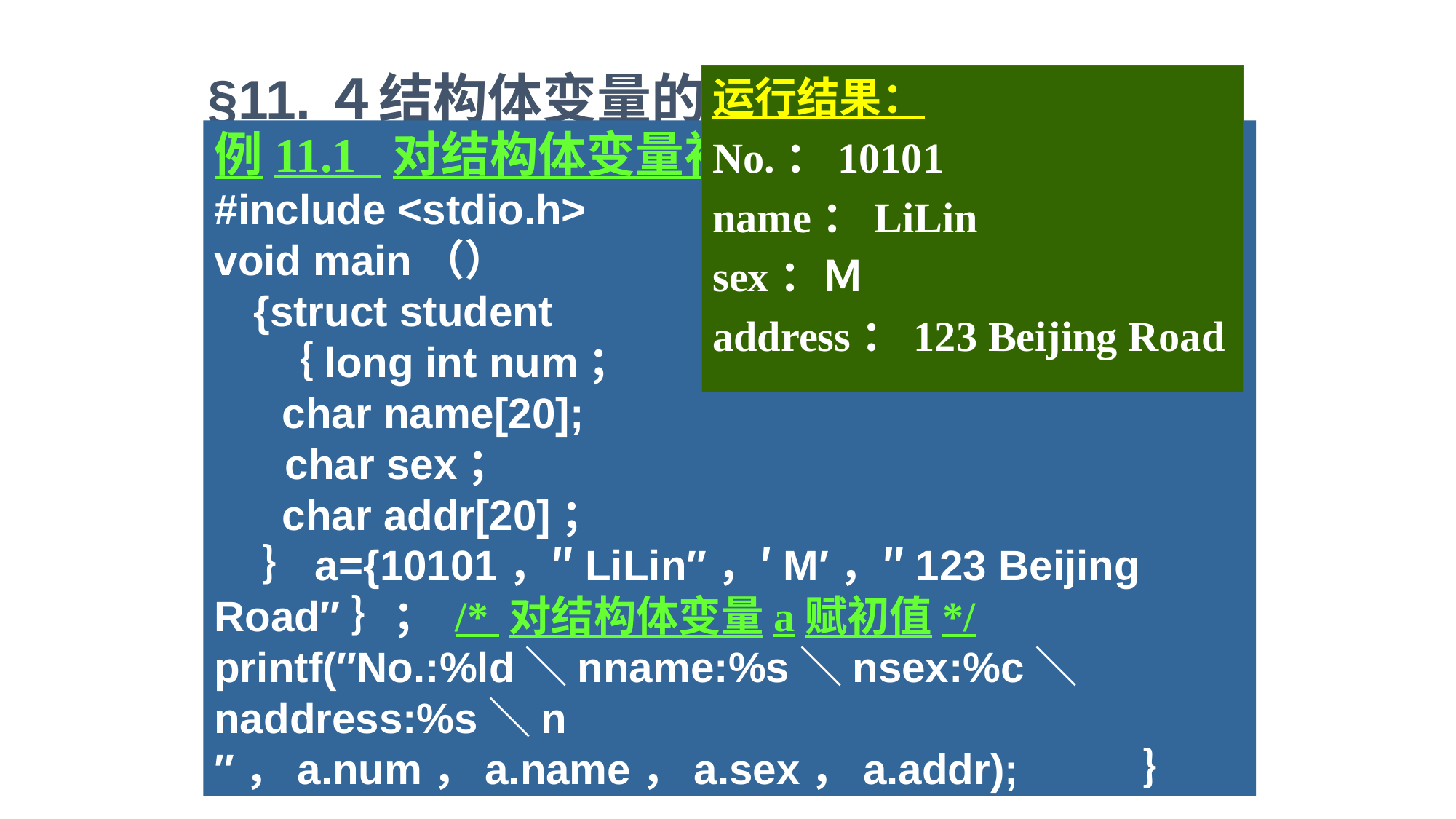

§11.４结构体变量的初始化
运行结果：
No.：10101
name：LiLin
sex：Ｍ
address：123 Beijing Road
例11.1  对结构体变量初始化.
#include <stdio.h>
void main（）
   {struct student
    ｛long int num；
      char name[20];
      char sex；
      char addr[20]；
     ｝a={10101，″LiLin″，′M′，″123 Beijing Road″｝； /* 对结构体变量a赋初值*/
printf(″No.:%ld＼nname:%s＼nsex:%c＼naddress:%s＼n″，a.num，a.name，a.sex，a.addr);　　   ｝
但不能用以下语句整体读入结构体变量，
例如：
    scanf（″%d，％s，％c，％d，％f，％s″，＆student1）；

  结构体变量的地址主要用作函数参数，传递结构体变量的地址。